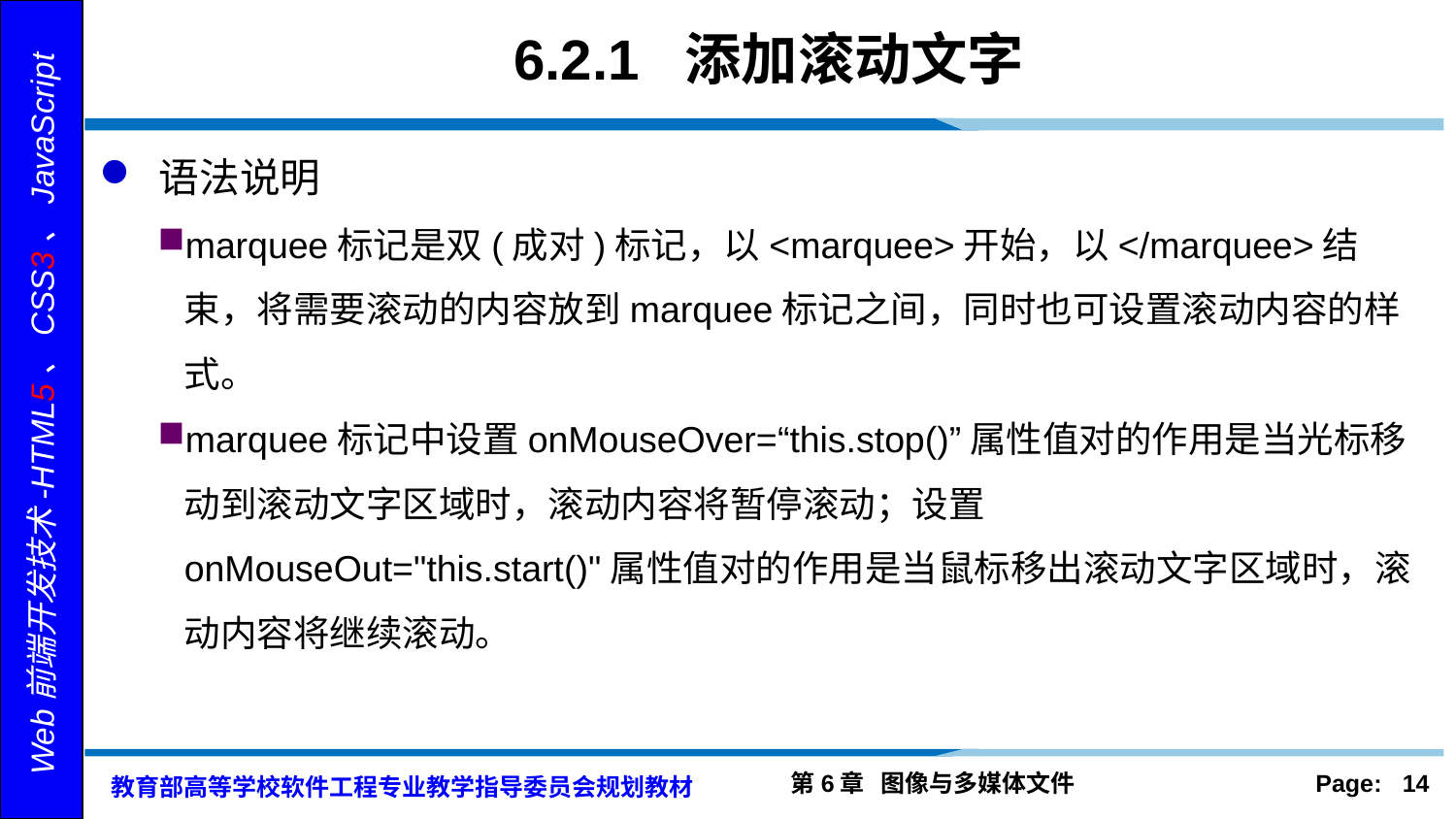

# 6.2.1  添加滚动文字
 语法说明
marquee标记是双(成对)标记，以<marquee>开始，以</marquee>结束，将需要滚动的内容放到marquee标记之间，同时也可设置滚动内容的样式。
marquee标记中设置onMouseOver=“this.stop()”属性值对的作用是当光标移动到滚动文字区域时，滚动内容将暂停滚动；设置onMouseOut="this.start()"属性值对的作用是当鼠标移出滚动文字区域时，滚动内容将继续滚动。